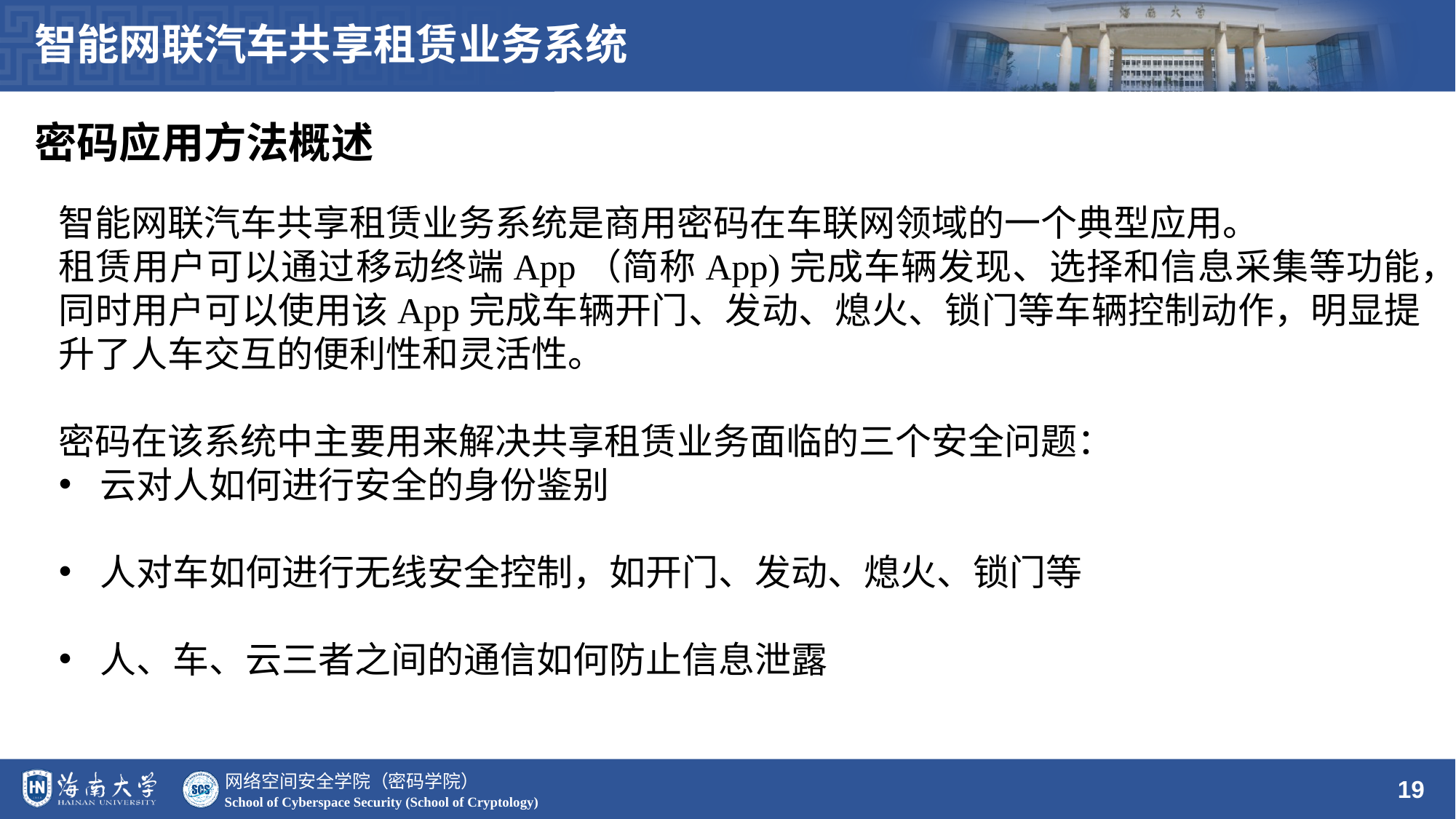

智能网联汽车共享租赁业务系统
密码应用方法概述
智能网联汽车共享租赁业务系统是商用密码在车联网领域的一个典型应用。
租赁用户可以通过移动终端App（简称App)完成车辆发现、选择和信息采集等功能，同时用户可以使用该App完成车辆开门、发动、熄火、锁门等车辆控制动作，明显提升了人车交互的便利性和灵活性。

密码在该系统中主要用来解决共享租赁业务面临的三个安全问题：
云对人如何进行安全的身份鉴别

人对车如何进行无线安全控制，如开门、发动、熄火、锁门等

人、车、云三者之间的通信如何防止信息泄露
19